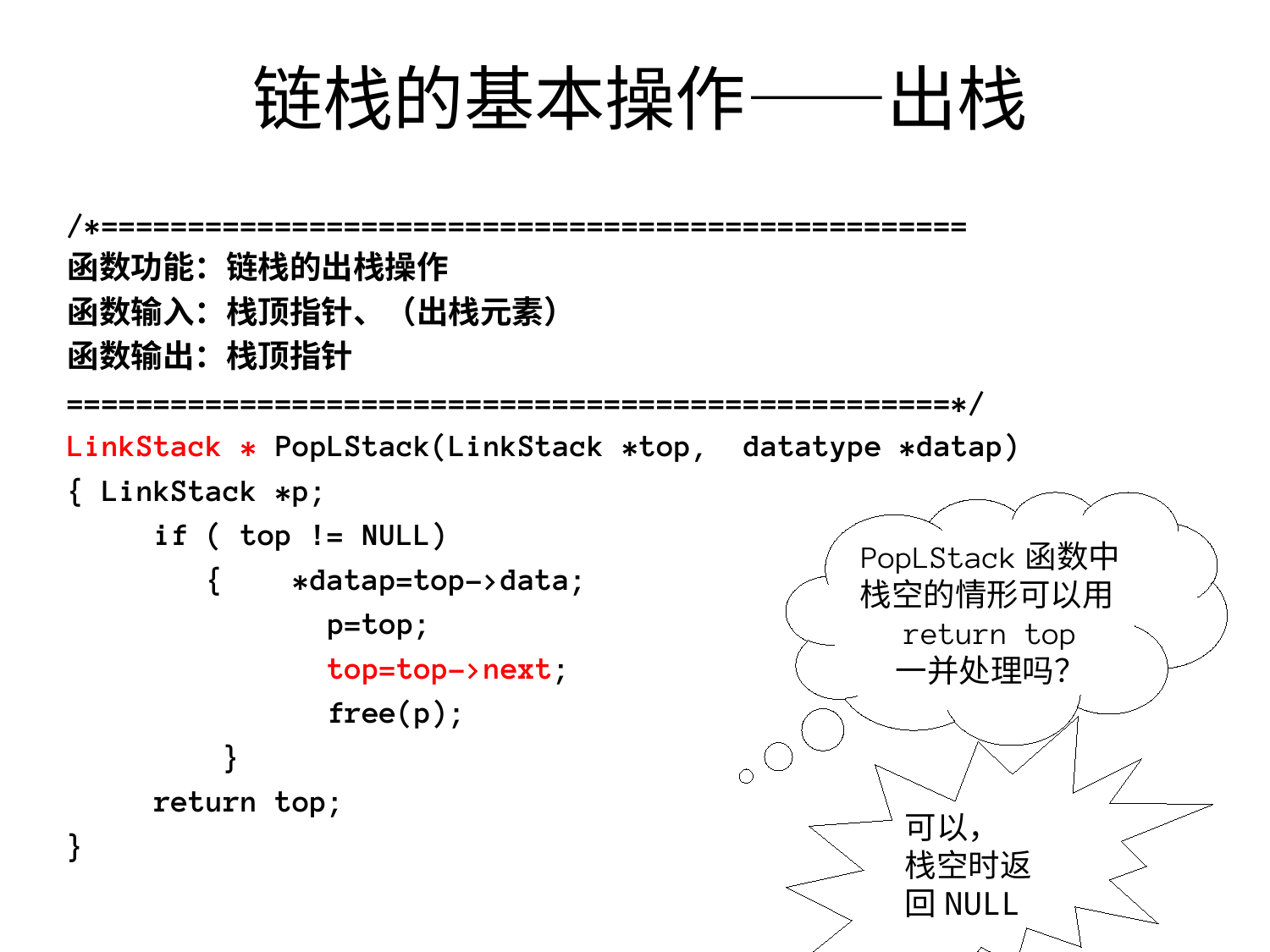

# 链栈的基本操作——出栈
/*==================================================
函数功能：链栈的出栈操作
函数输入：栈顶指针、（出栈元素）
函数输出：栈顶指针
===================================================*/
LinkStack * PopLStack(LinkStack *top,  datatype *datap)
{ LinkStack *p;
     if ( top != NULL)
        {    *datap=top->data;
               p=top;
               top=top->next;
               free(p);
         }
     return top;
}
PopLStack函数中栈空的情形可以用return top
一并处理吗？
可以，
栈空时返回NULL
50